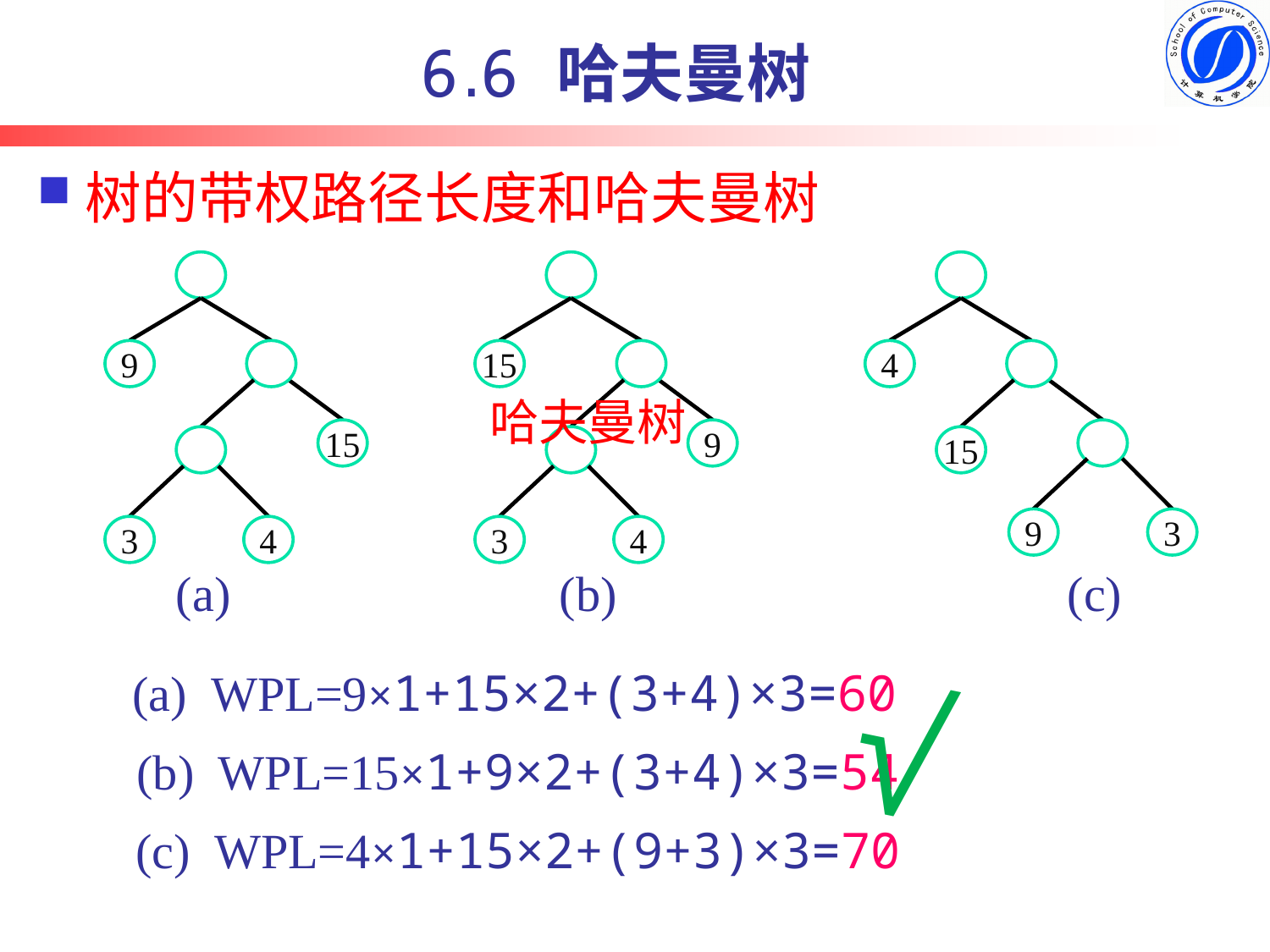

6.6 哈夫曼树
# 树的带权路径长度和哈夫曼树

9

15

3
4

15

9

3
4

4

15
9
3
哈夫曼树
(a)
(b)
(c)
√
(a)  WPL=9×1+15×2+(3+4)×3=60
(b)  WPL=15×1+9×2+(3+4)×3=54
(c)  WPL=4×1+15×2+(9+3)×3=70